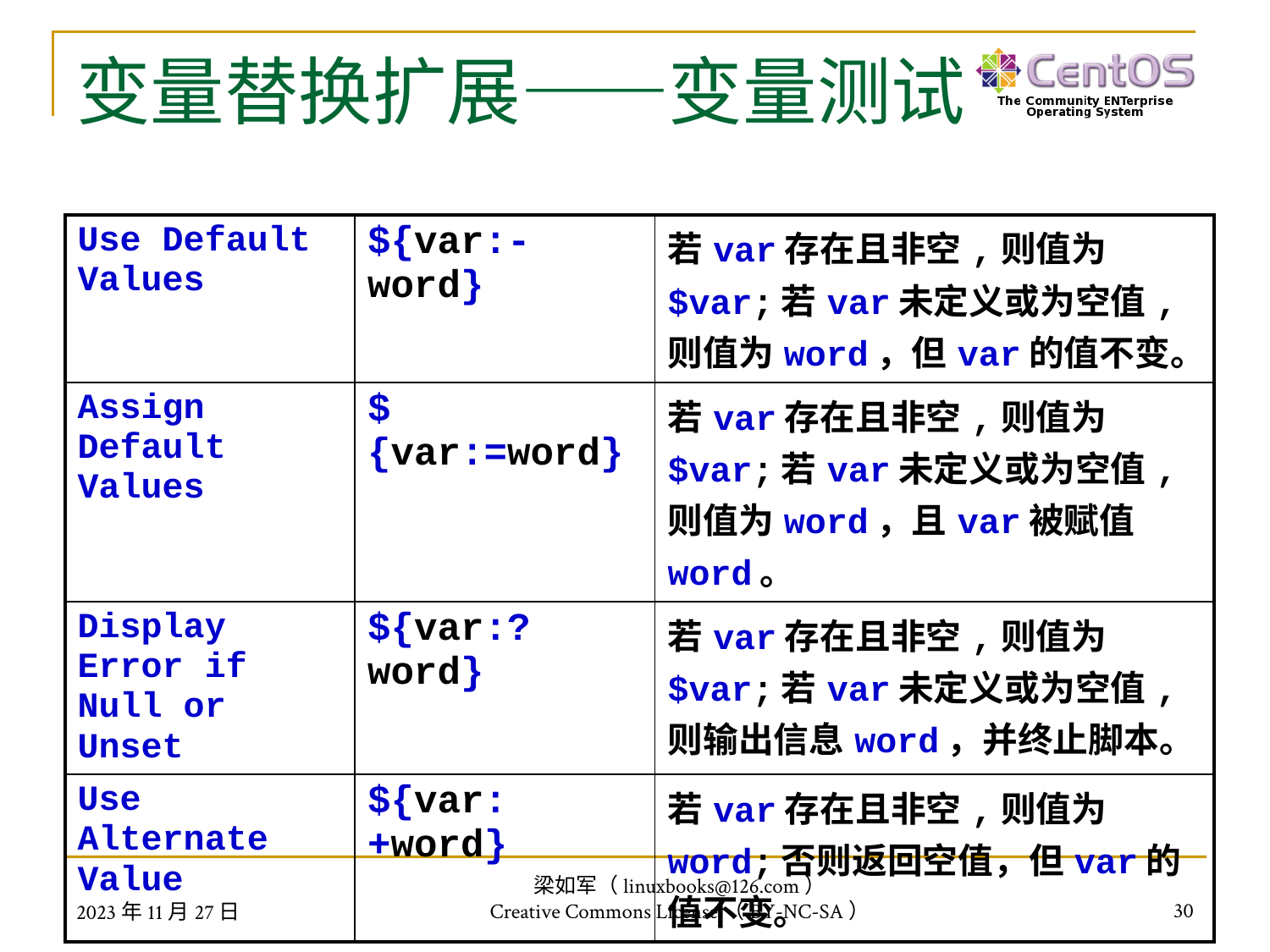

# 变量替换扩展——变量测试
| Use Default Values | ${var:-word} | 若var存在且非空,则值为$var;若var未定义或为空值,则值为word，但var的值不变。 |
| --- | --- | --- |
| Assign Default Values | ${var:=word} | 若var存在且非空,则值为$var;若var未定义或为空值,则值为word，且var被赋值word。 |
| Display Error if Null or Unset | ${var:?word} | 若var存在且非空,则值为$var;若var未定义或为空值,则输出信息word，并终止脚本。 |
| Use Alternate Value | ${var:+word} | 若var存在且非空,则值为word;否则返回空值，但var的值不变。 |
梁如军（linuxbooks@126.com）
Creative Commons License（BY-NC-SA）
2023年11月27日
30